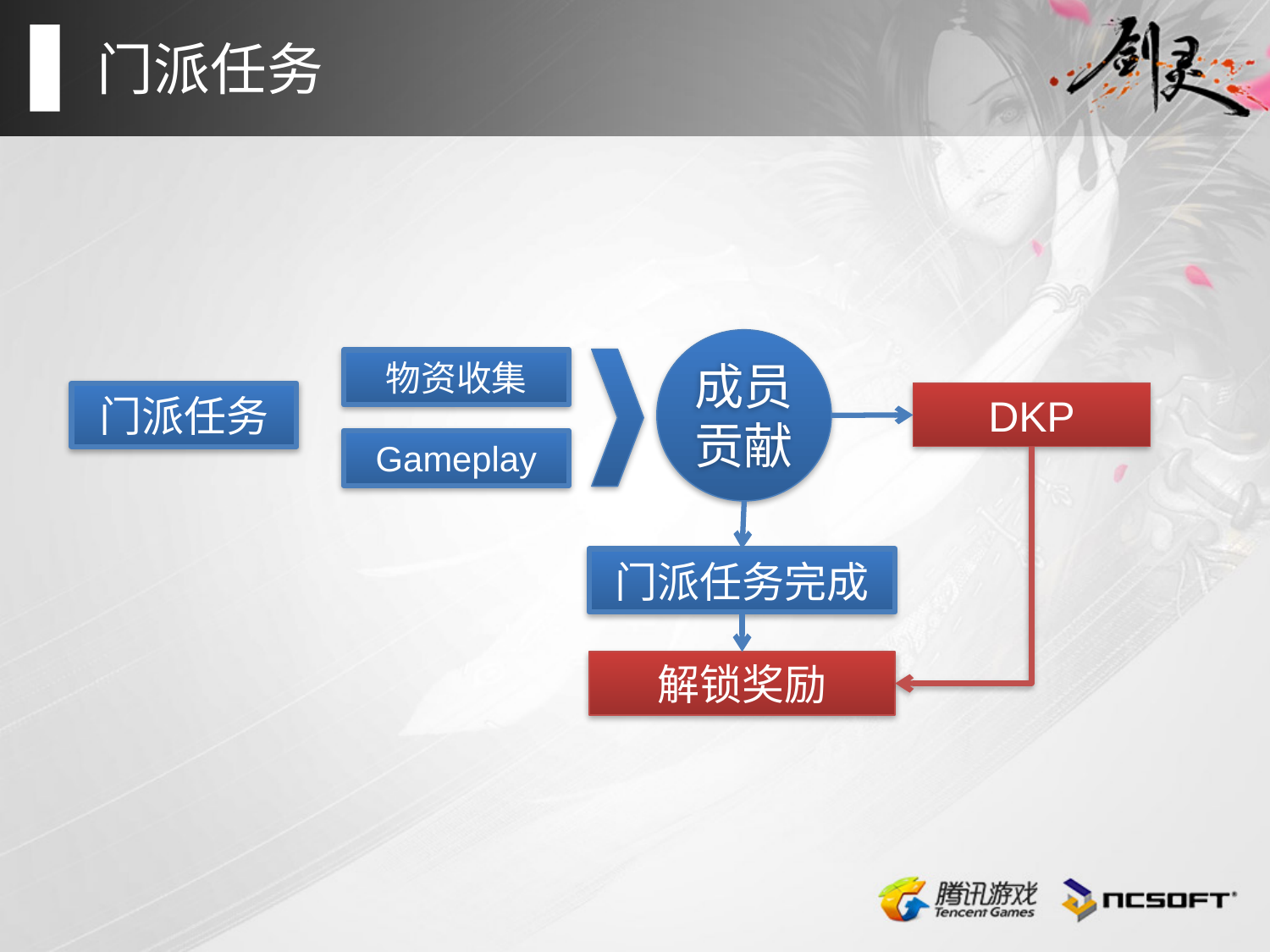

门派任务

成员
贡献
物资收集
DKP
门派任务
Gameplay
门派任务完成
解锁奖励